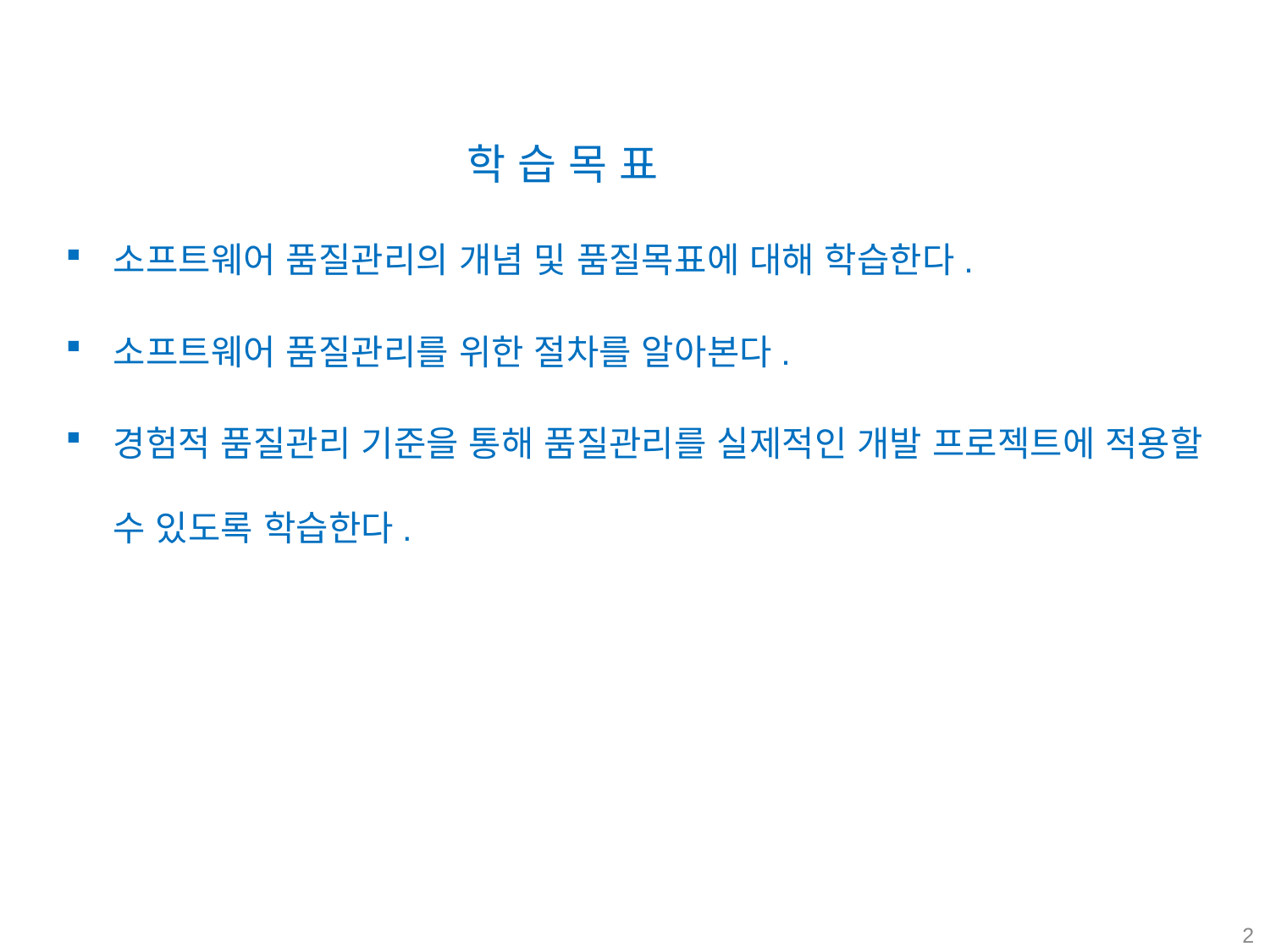

학 습 목 표
소프트웨어 품질관리의 개념 및 품질목표에 대해 학습한다.
소프트웨어 품질관리를 위한 절차를 알아본다.
경험적 품질관리 기준을 통해 품질관리를 실제적인 개발 프로젝트에 적용할 수 있도록 학습한다.
2